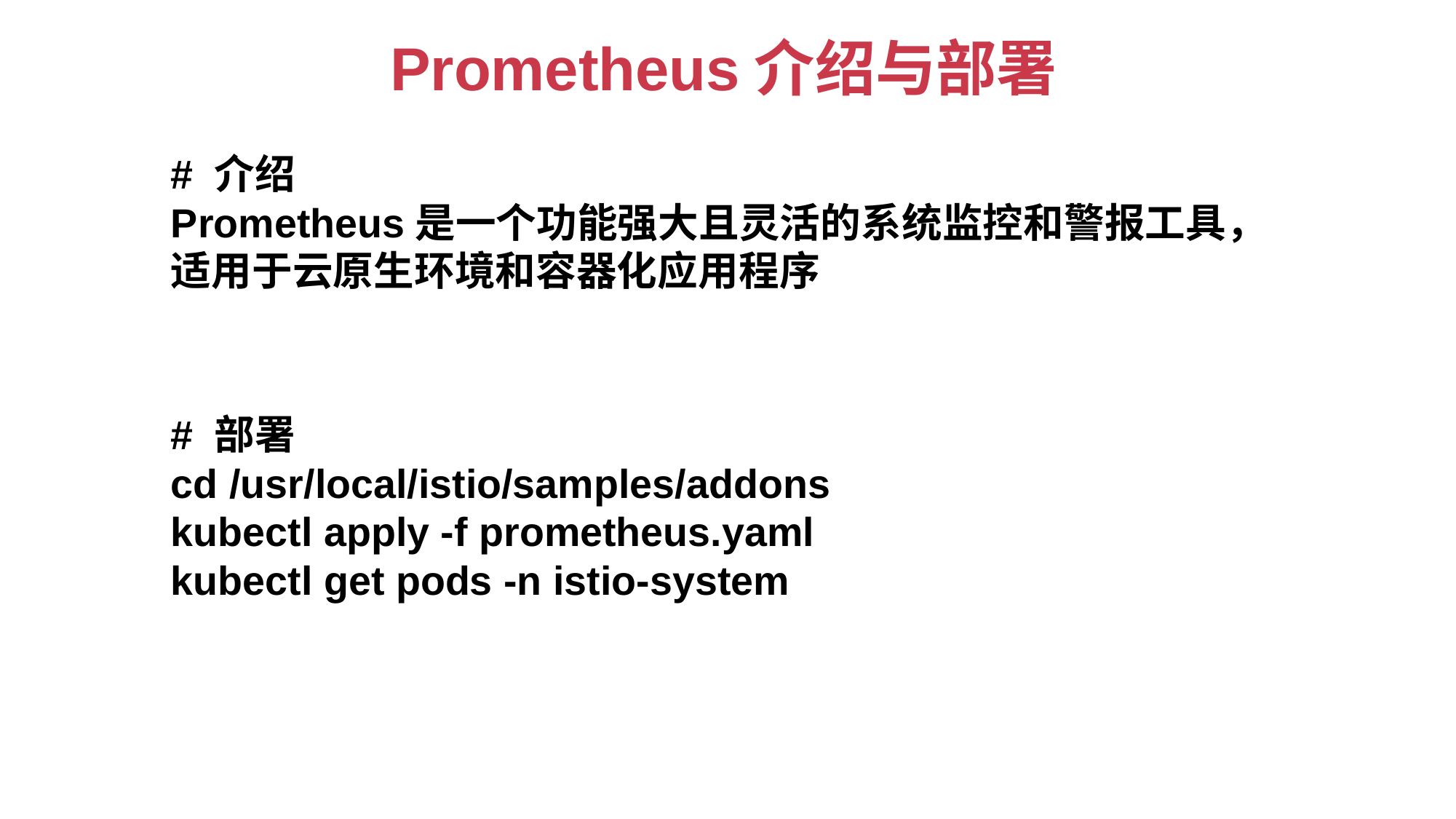

Prometheus介绍与部署
# 介绍
Prometheus是一个功能强大且灵活的系统监控和警报工具，适用于云原生环境和容器化应用程序
# 部署
cd /usr/local/istio/samples/addons
kubectl apply -f prometheus.yaml
kubectl get pods -n istio-system